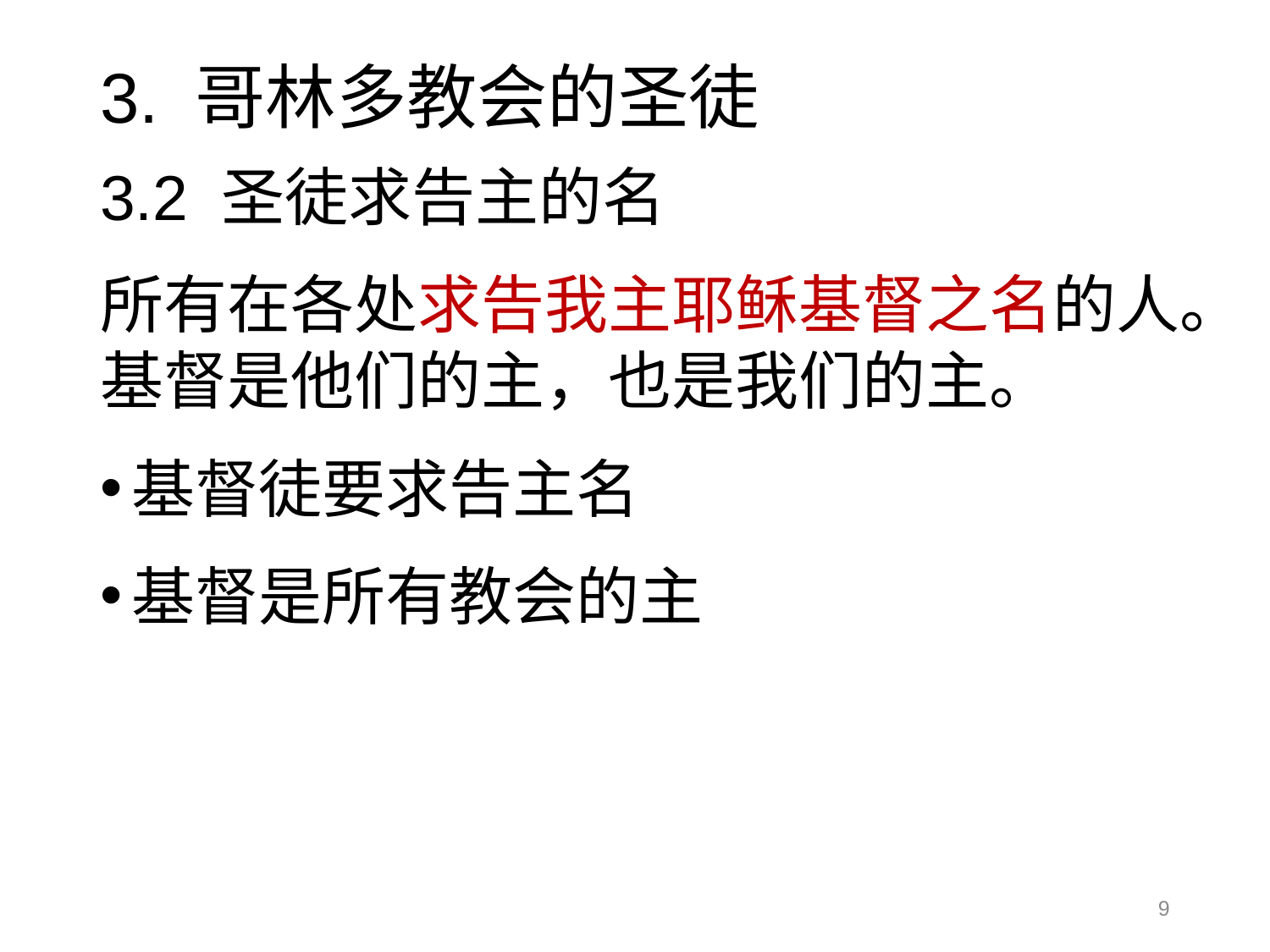

# 3. 哥林多教会的圣徒
3.2 圣徒求告主的名
所有在各处求告我主耶稣基督之名的人。基督是他们的主，也是我们的主。
基督徒要求告主名
基督是所有教会的主

9